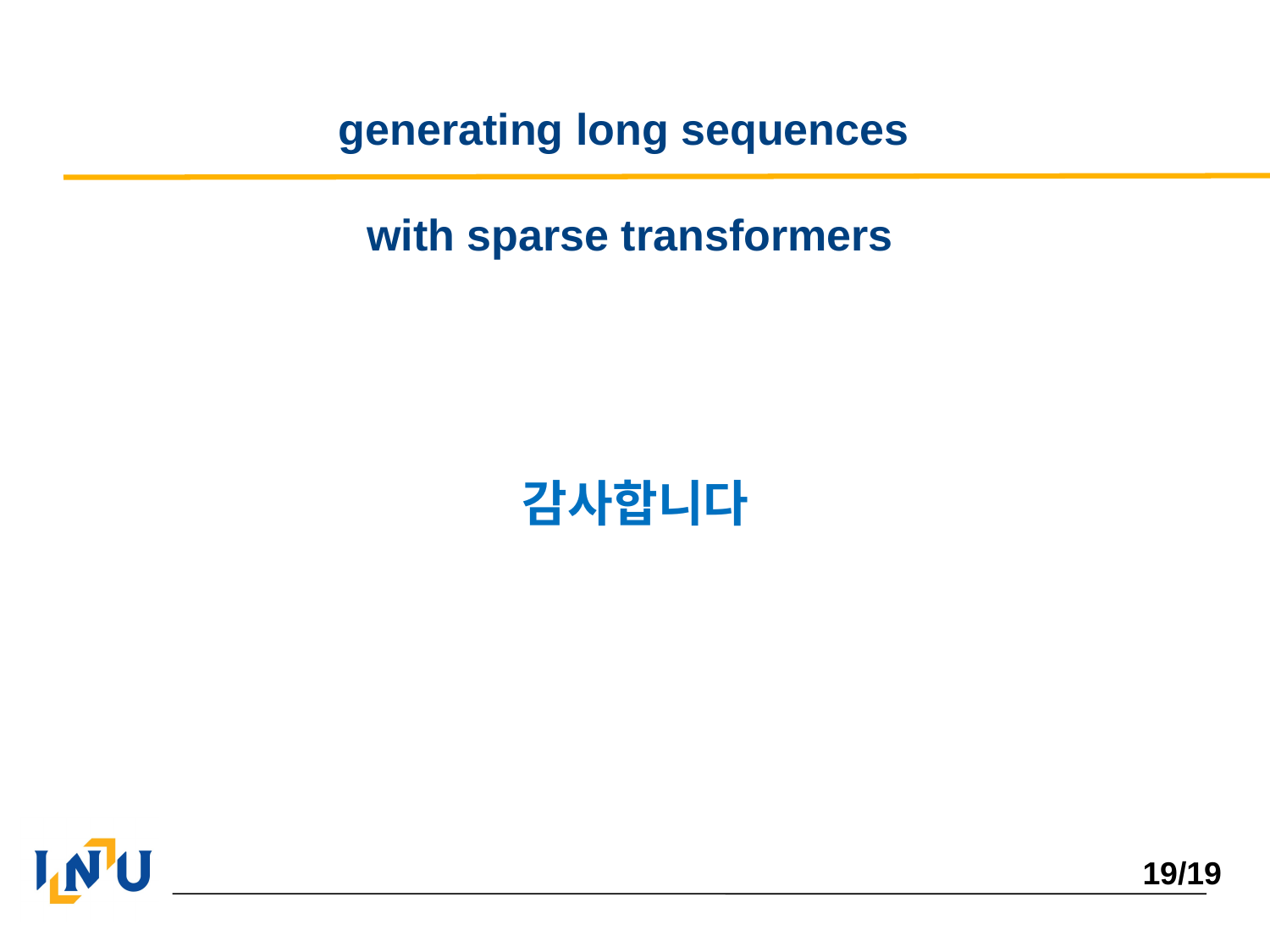

generating long sequences
with sparse transformers
감사합니다